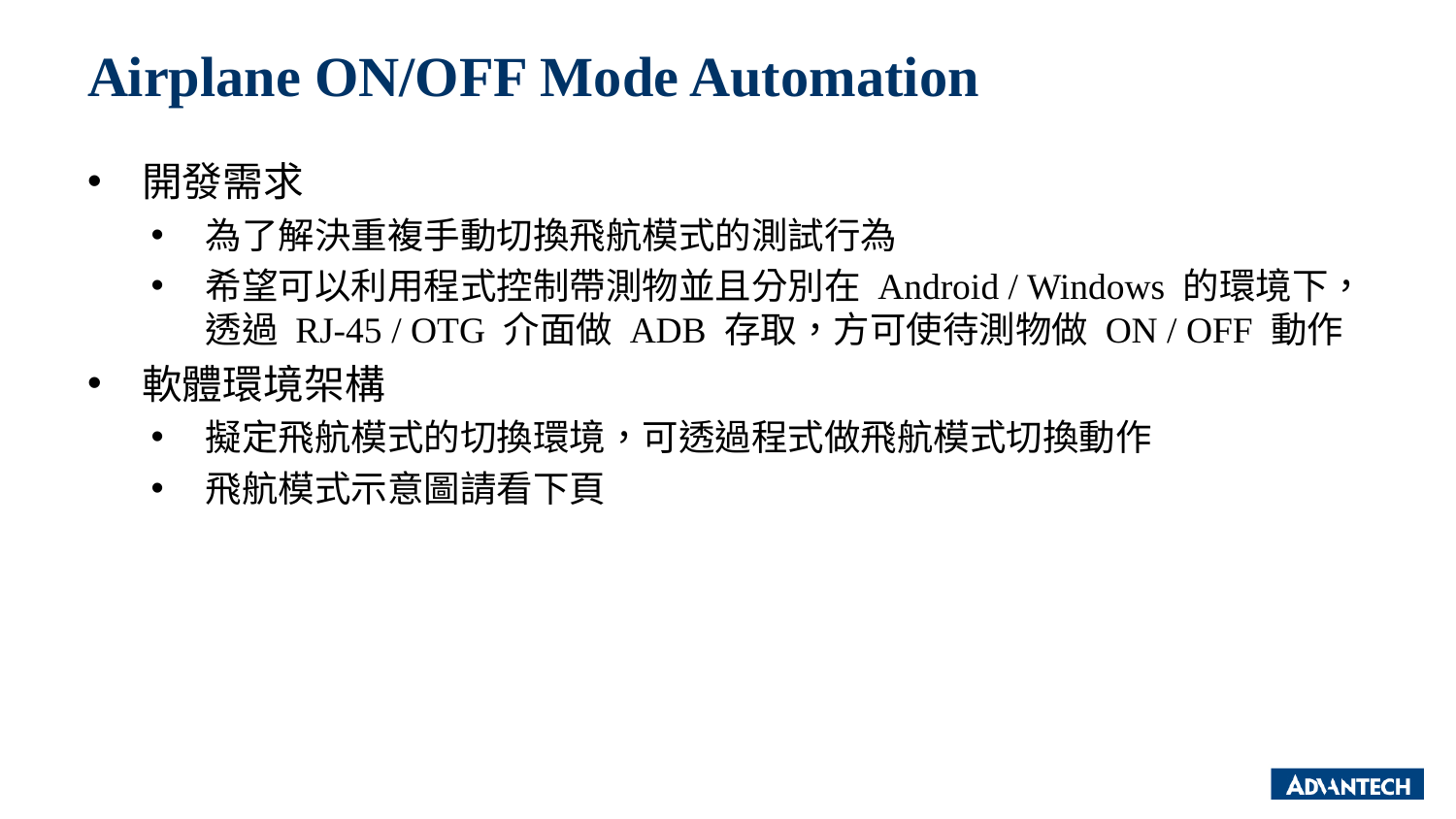

# Airplane ON/OFF Mode Automation
開發需求
為了解決重複手動切換飛航模式的測試行為
希望可以利用程式控制帶測物並且分別在 Android / Windows 的環境下，透過 RJ-45 / OTG 介面做 ADB 存取，方可使待測物做 ON / OFF 動作
軟體環境架構
擬定飛航模式的切換環境，可透過程式做飛航模式切換動作
飛航模式示意圖請看下頁